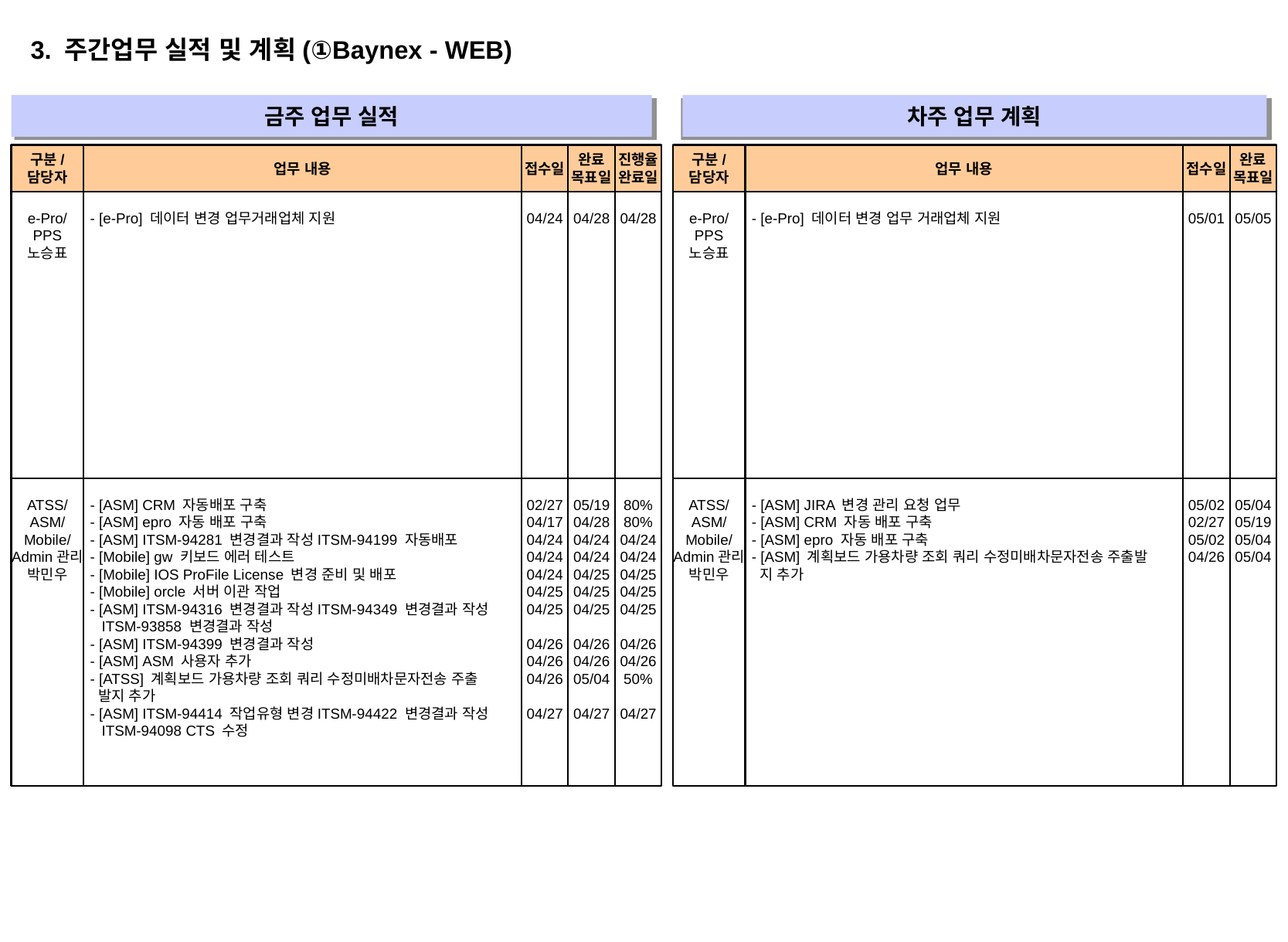

3. 주간업무 실적 및 계획(①Baynex - WEB)
금주 업무 실적
차주 업무 계획
" "
" "
구분/
담당자
업무 내용
접수일
완료
목표일
진행율
완료일
구분/
담당자
업무 내용
접수일
완료
목표일
e-Pro/
PPS
노승표

- [e-Pro] 데이터 변경 업무거래업체 지원
04/24
04/28
04/28
e-Pro/
PPS
노승표

- [e-Pro] 데이터 변경 업무 거래업체 지원
05/01
05/05
ATSS/
ASM/
Mobile/
Admin관리
박민우

- [ASM] CRM 자동배포 구축
- [ASM] epro 자동 배포 구축
- [ASM] ITSM-94281 변경결과 작성ITSM-94199 자동배포
- [Mobile] gw 키보드 에러 테스트
- [Mobile] IOS ProFile License 변경 준비 및 배포
- [Mobile] orcle 서버 이관 작업
- [ASM] ITSM-94316 변경결과 작성ITSM-94349 변경결과 작성
  ITSM-93858 변경결과 작성
- [ASM] ITSM-94399 변경결과 작성
- [ASM] ASM 사용자 추가
- [ATSS] 계획보드 가용차량 조회 쿼리 수정미배차문자전송 주출
  발지 추가
- [ASM] ITSM-94414 작업유형 변경ITSM-94422 변경결과 작성
  ITSM-94098 CTS 수정
02/27
04/17
04/24
04/24
04/24
04/25
04/25
04/26
04/26
04/26
04/27
05/19
04/28
04/24
04/24
04/25
04/25
04/25
04/26
04/26
05/04
04/27
80%
80%
04/24
04/24
04/25
04/25
04/25
04/26
04/26
50%
04/27
ATSS/
ASM/
Mobile/
Admin관리
박민우

- [ASM] JIRA 변경 관리 요청 업무
- [ASM] CRM 자동 배포 구축
- [ASM] epro 자동 배포 구축
- [ASM] 계획보드 가용차량 조회 쿼리 수정미배차문자전송 주출발
  지 추가
05/02
02/27
05/02
04/26
05/04
05/19
05/04
05/04